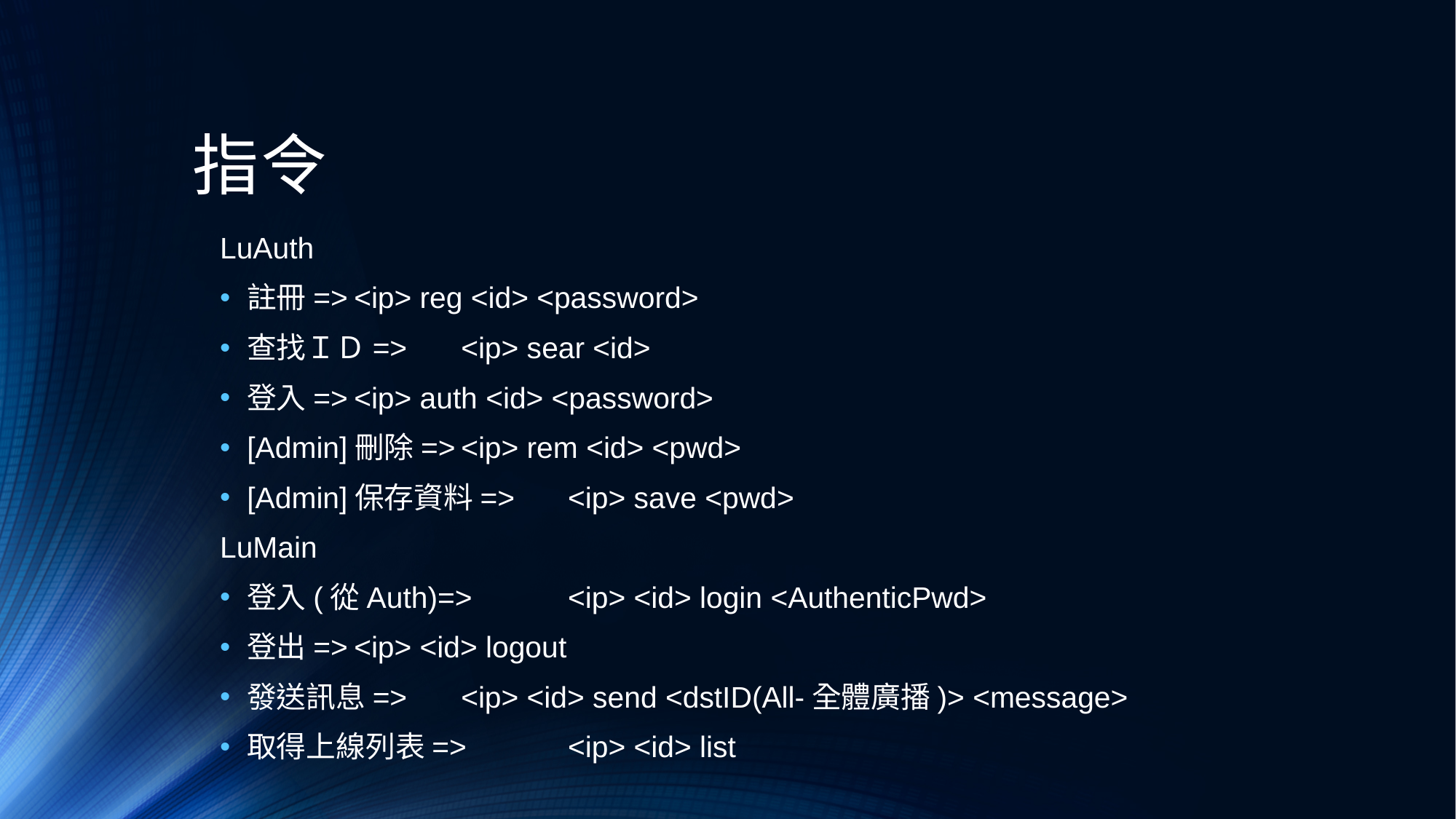

# 指令
LuAuth
註冊=>			<ip> reg <id> <password>
查找ＩＤ=>		<ip> sear <id>
登入=>			<ip> auth <id> <password>
[Admin]刪除=>		<ip> rem <id> <pwd>
[Admin]保存資料=>	<ip> save <pwd>
LuMain
登入(從Auth)=>	<ip> <id> login <AuthenticPwd>
登出=>		<ip> <id> logout
發送訊息=>	<ip> <id> send <dstID(All-全體廣播)> <message>
取得上線列表=>	<ip> <id> list